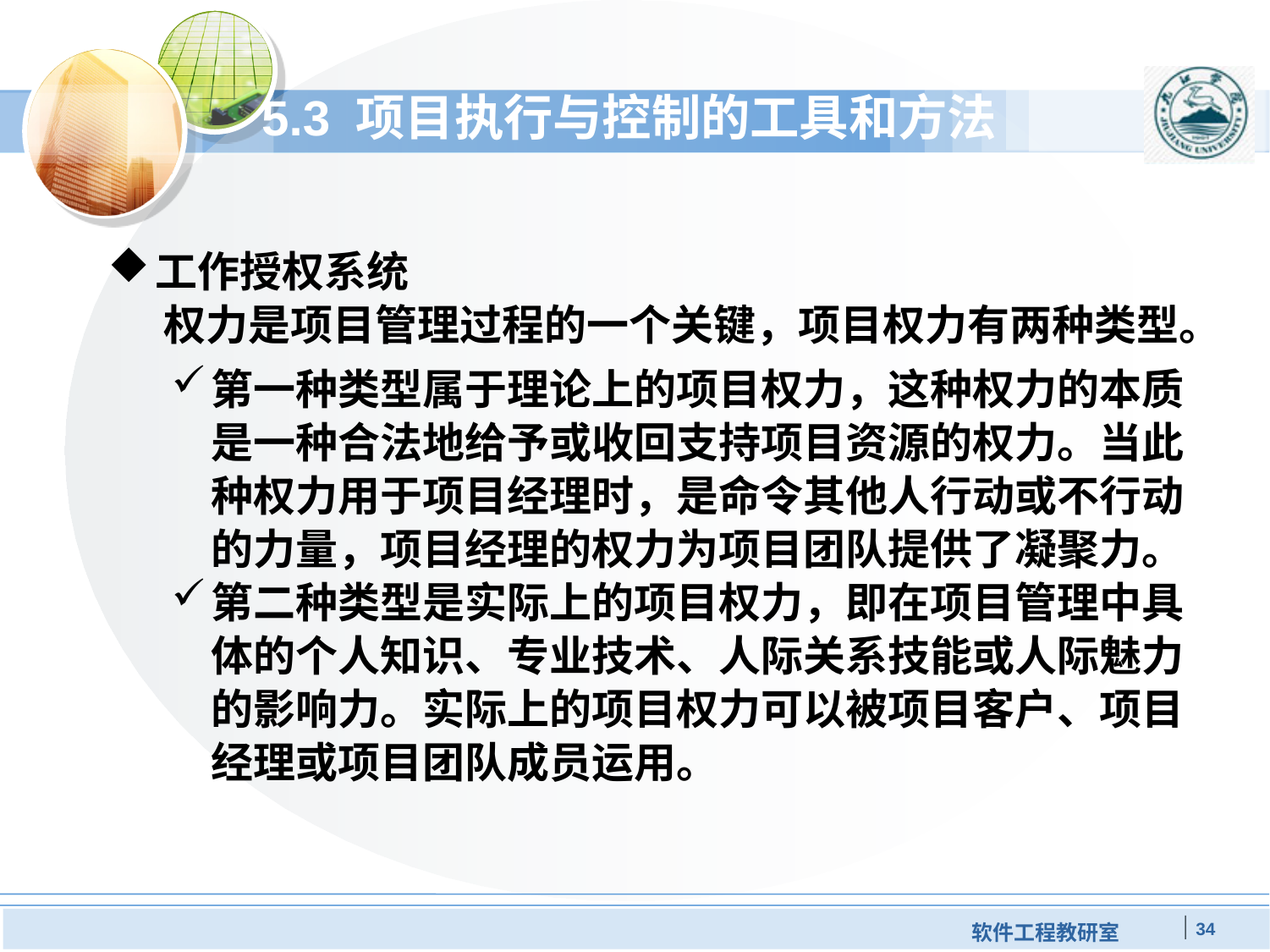

# 5.3 项目执行与控制的工具和方法
工作授权系统
权力是项目管理过程的一个关键，项目权力有两种类型。
第一种类型属于理论上的项目权力，这种权力的本质是一种合法地给予或收回支持项目资源的权力。当此种权力用于项目经理时，是命令其他人行动或不行动的力量，项目经理的权力为项目团队提供了凝聚力。
第二种类型是实际上的项目权力，即在项目管理中具体的个人知识、专业技术、人际关系技能或人际魅力的影响力。实际上的项目权力可以被项目客户、项目经理或项目团队成员运用。